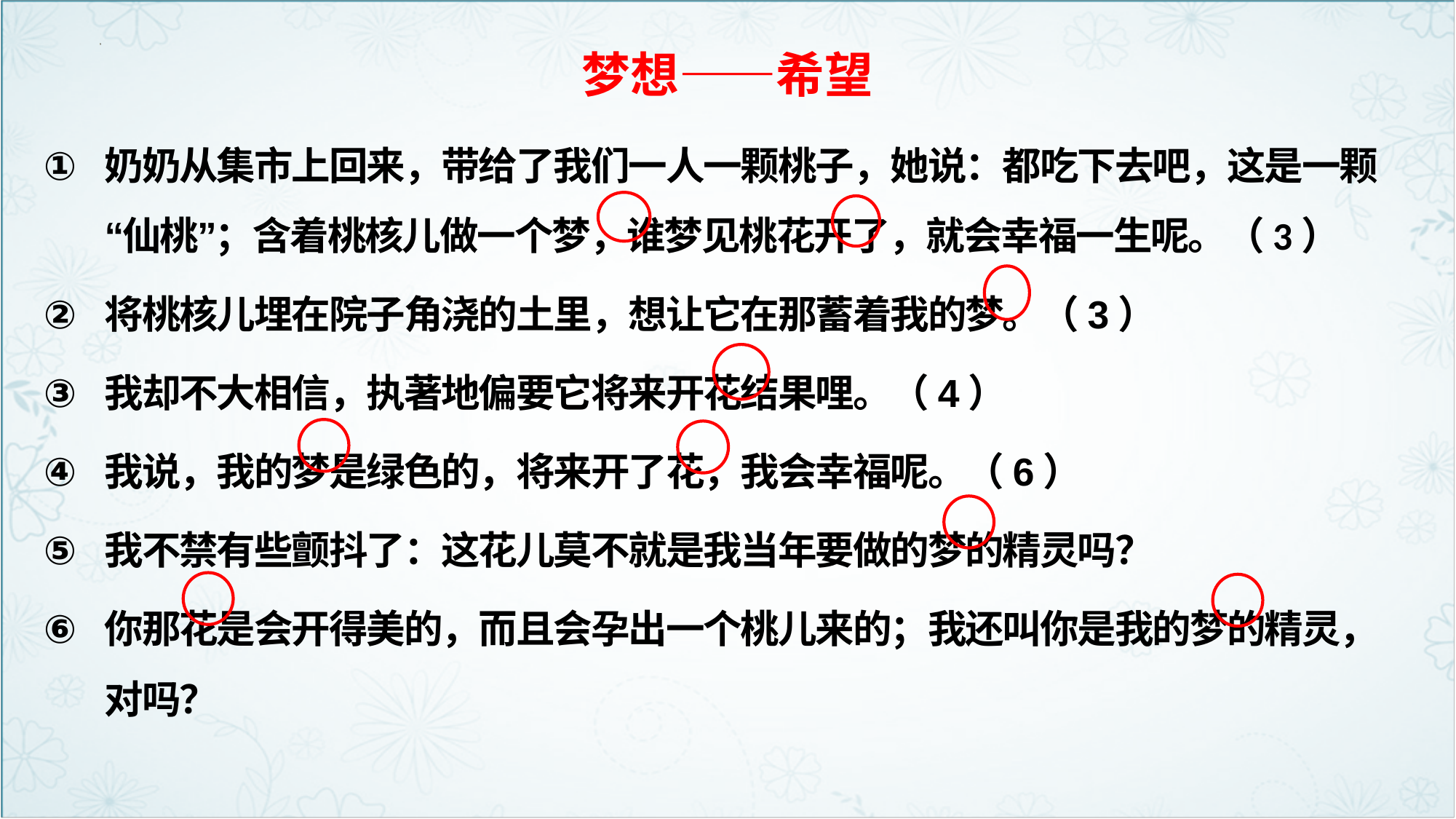

# 梦想——希望
奶奶从集市上回来，带给了我们一人一颗桃子，她说：都吃下去吧，这是一颗“仙桃”；含着桃核儿做一个梦，谁梦见桃花开了，就会幸福一生呢。（3）
将桃核儿埋在院子角浇的土里，想让它在那蓄着我的梦。（3）
我却不大相信，执著地偏要它将来开花结果哩。（4）
我说，我的梦是绿色的，将来开了花，我会幸福呢。（6）
我不禁有些颤抖了：这花儿莫不就是我当年要做的梦的精灵吗？
你那花是会开得美的，而且会孕出一个桃儿来的；我还叫你是我的梦的精灵，对吗？